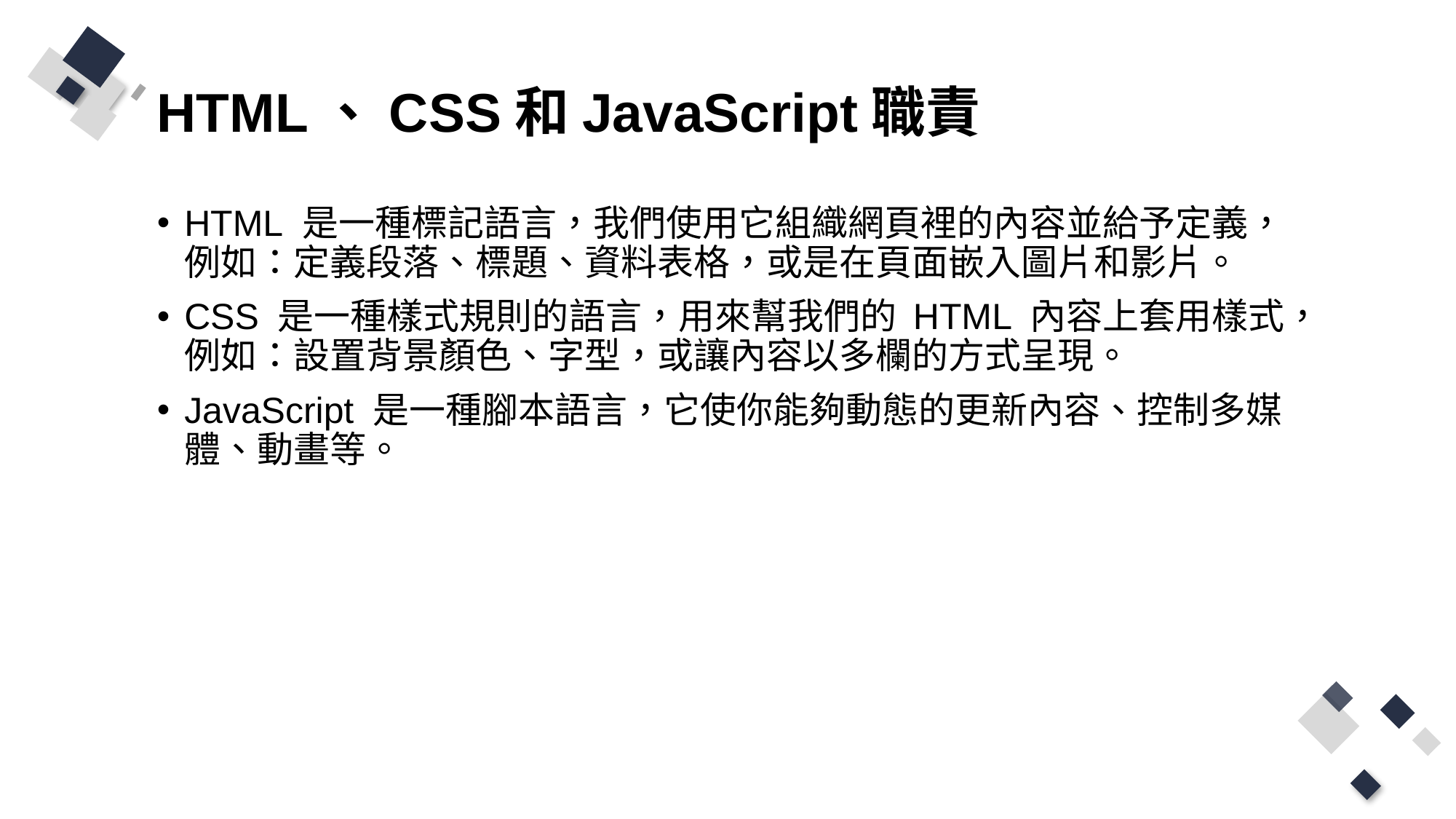

# HTML、CSS和JavaScript職責
HTML 是一種標記語言，我們使用它組織網頁裡的內容並給予定義， 例如：定義段落、標題、資料表格，或是在頁面嵌入圖片和影片。
CSS 是一種樣式規則的語言，用來幫我們的 HTML 內容上套用樣式，例如：設置背景顏色、字型，或讓內容以多欄的方式呈現。
JavaScript 是一種腳本語言，它使你能夠動態的更新內容、控制多媒體、動畫等。